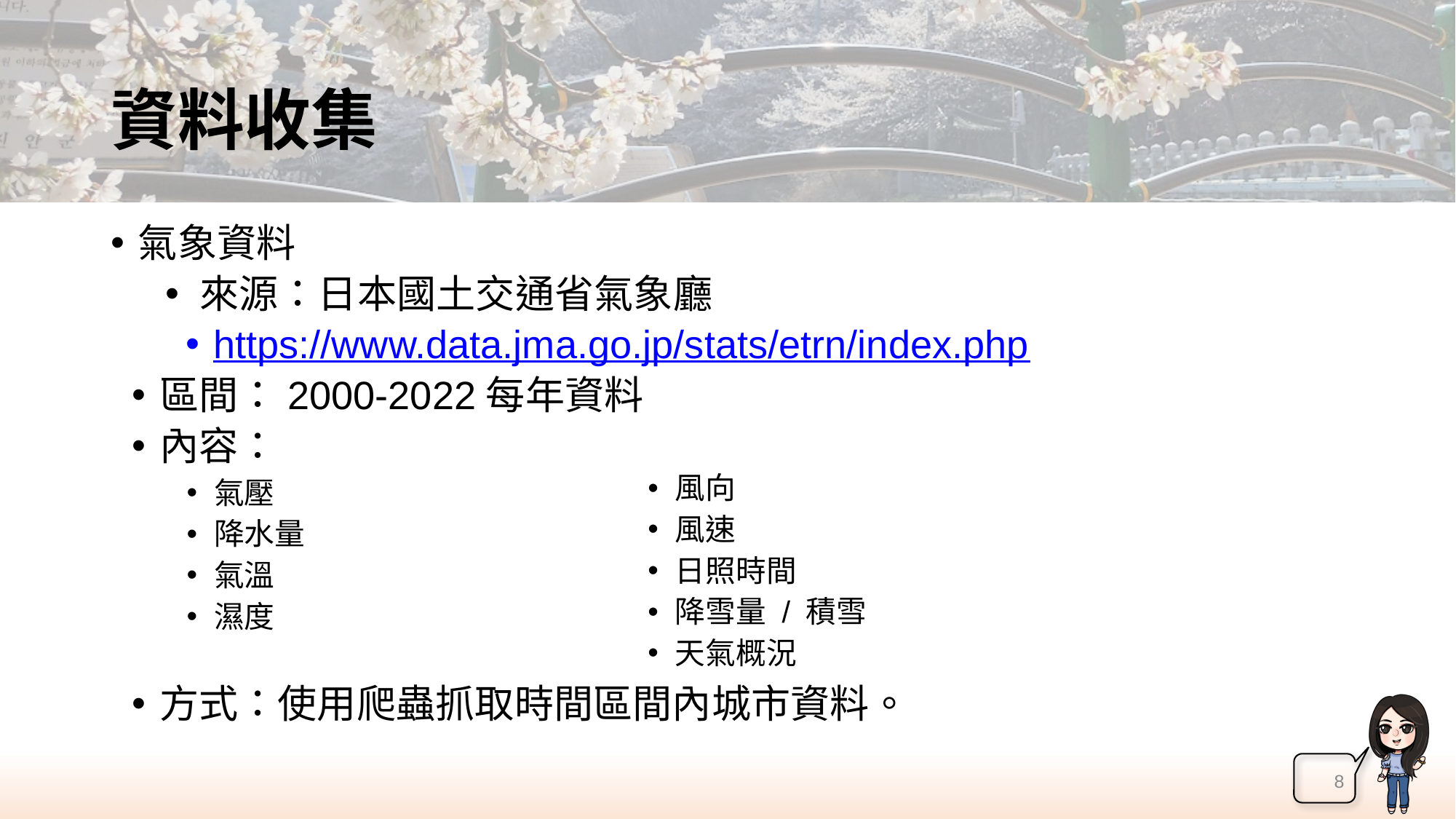

# 資料收集
氣象資料
來源：日本國土交通省氣象廳
https://www.data.jma.go.jp/stats/etrn/index.php
區間：2000-2022每年資料
內容：
氣壓
降水量
氣溫
濕度

方式：使用爬蟲抓取時間區間內城市資料。
風向
風速
日照時間
降雪量 / 積雪
天氣概況

8